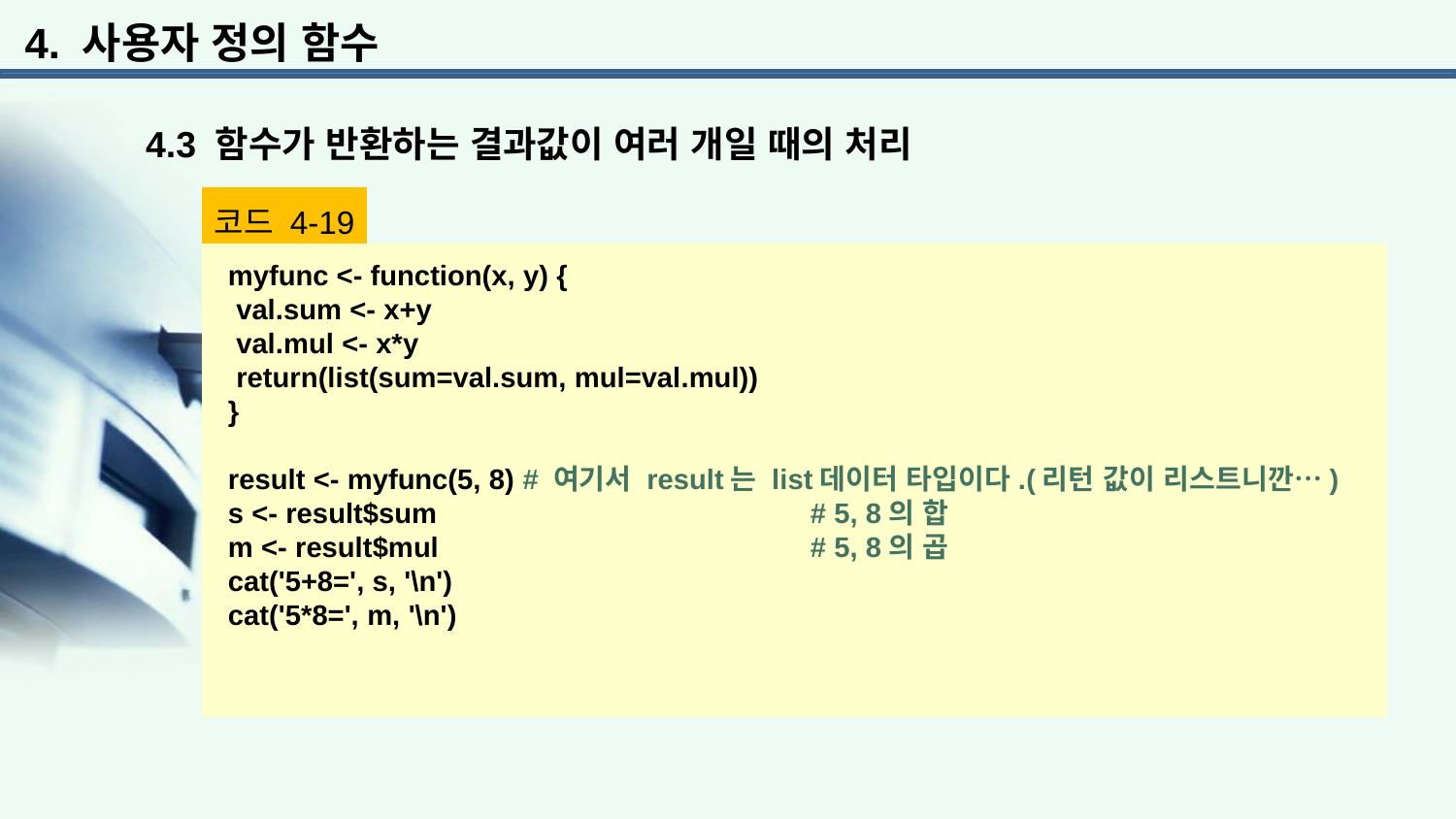

4. 사용자 정의 함수

   4.3 함수가 반환하는 결과값이 여러 개일 때의 처리

코드 4-19

myfunc <- function(x, y) {
 val.sum <- x+y
 val.mul <- x*y
 return(list(sum=val.sum, mul=val.mul))
}

result <- myfunc(5, 8) # 여기서 result는 list데이터 타입이다.(리턴 값이 리스트니깐…)
s <- result$sum 			# 5, 8의 합
m <- result$mul 			# 5, 8의 곱
cat('5+8=', s, '\n')
cat('5*8=', m, '\n')